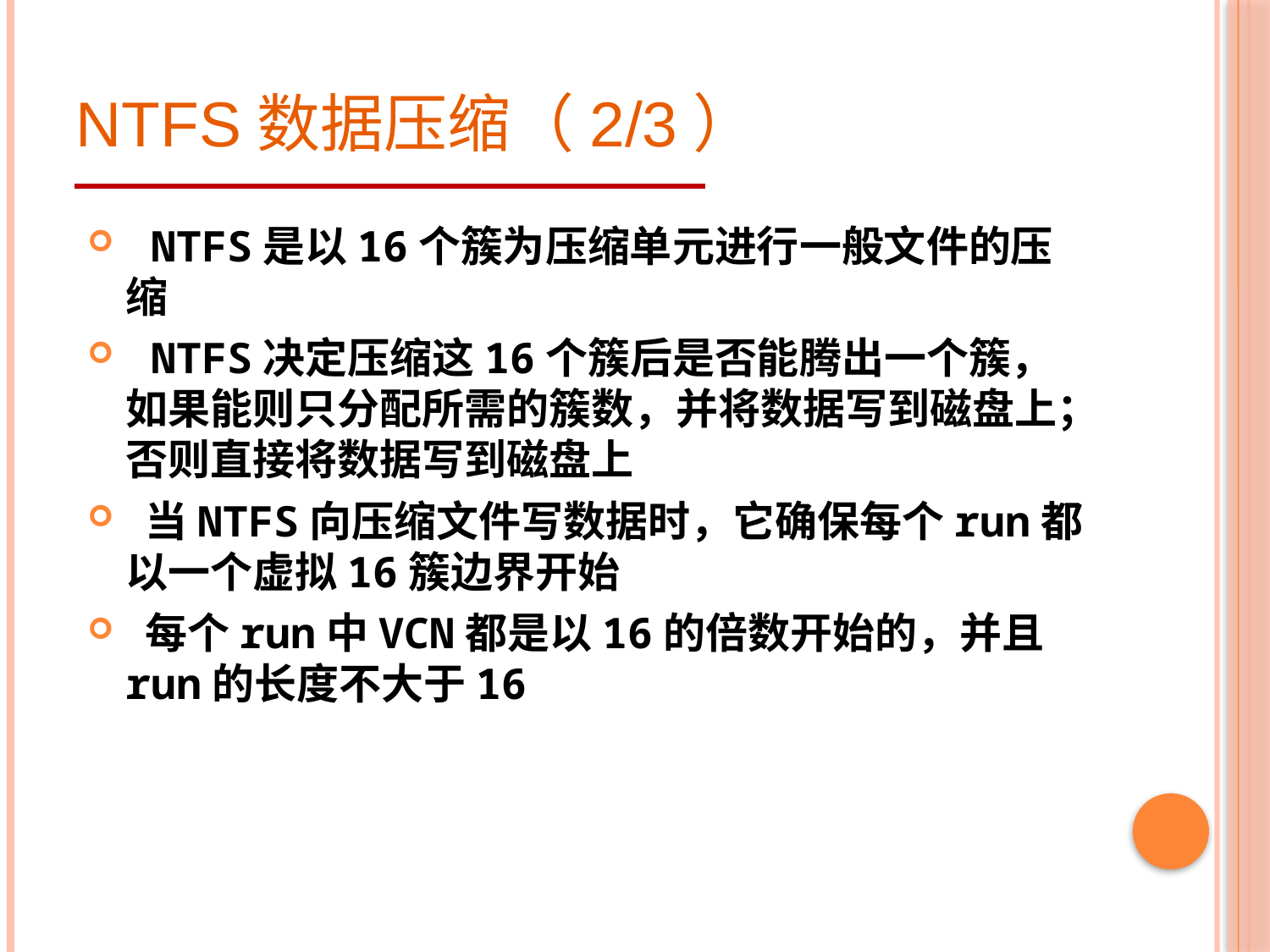

# NTFS数据压缩（2/3）
 NTFS是以16个簇为压缩单元进行一般文件的压缩
 NTFS决定压缩这16个簇后是否能腾出一个簇，如果能则只分配所需的簇数，并将数据写到磁盘上；否则直接将数据写到磁盘上
 当NTFS向压缩文件写数据时，它确保每个run都以一个虚拟16簇边界开始
 每个run中VCN都是以16的倍数开始的，并且run的长度不大于16